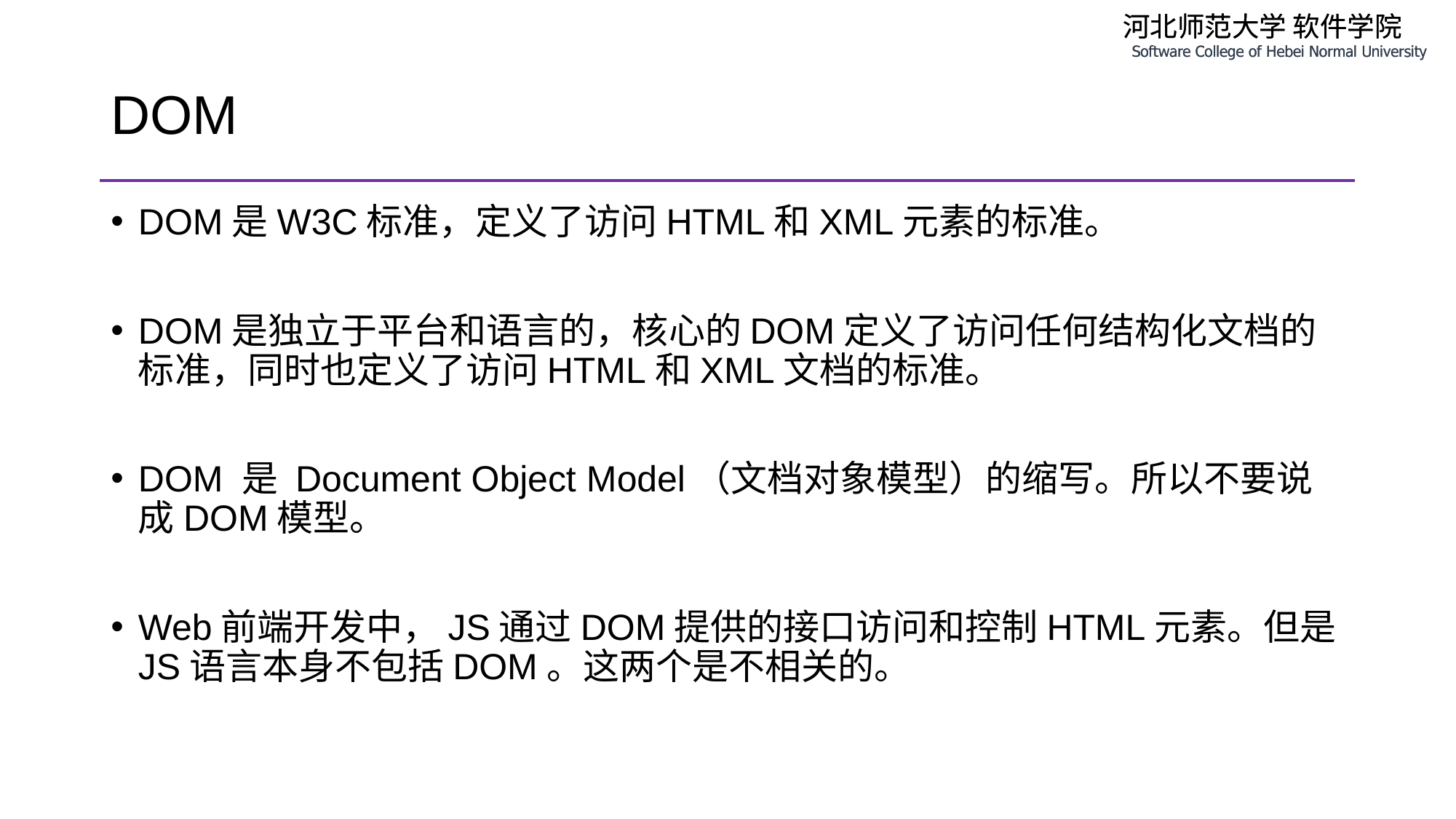

# DOM
DOM是W3C标准，定义了访问HTML和XML元素的标准。

DOM是独立于平台和语言的，核心的DOM定义了访问任何结构化文档的标准，同时也定义了访问HTML和XML文档的标准。

DOM 是 Document Object Model（文档对象模型）的缩写。所以不要说成DOM模型。

Web前端开发中，JS通过DOM提供的接口访问和控制HTML元素。但是JS语言本身不包括DOM。这两个是不相关的。